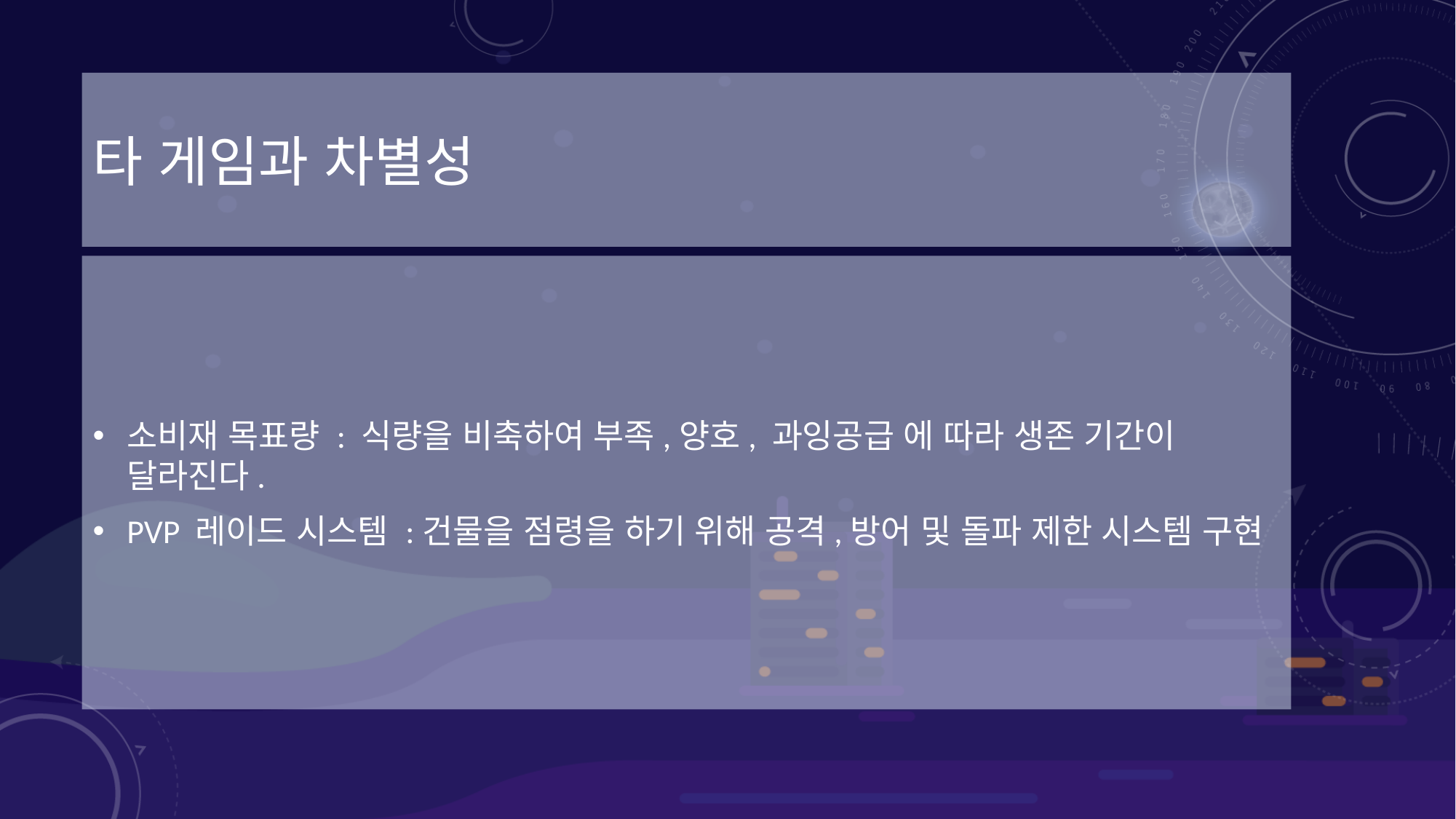

# 타 게임과 차별성
소비재 목표량 : 식량을 비축하여 부족,양호, 과잉공급 에 따라 생존 기간이 달라진다.
PVP 레이드 시스템 :건물을 점령을 하기 위해 공격,방어 및 돌파 제한 시스템 구현